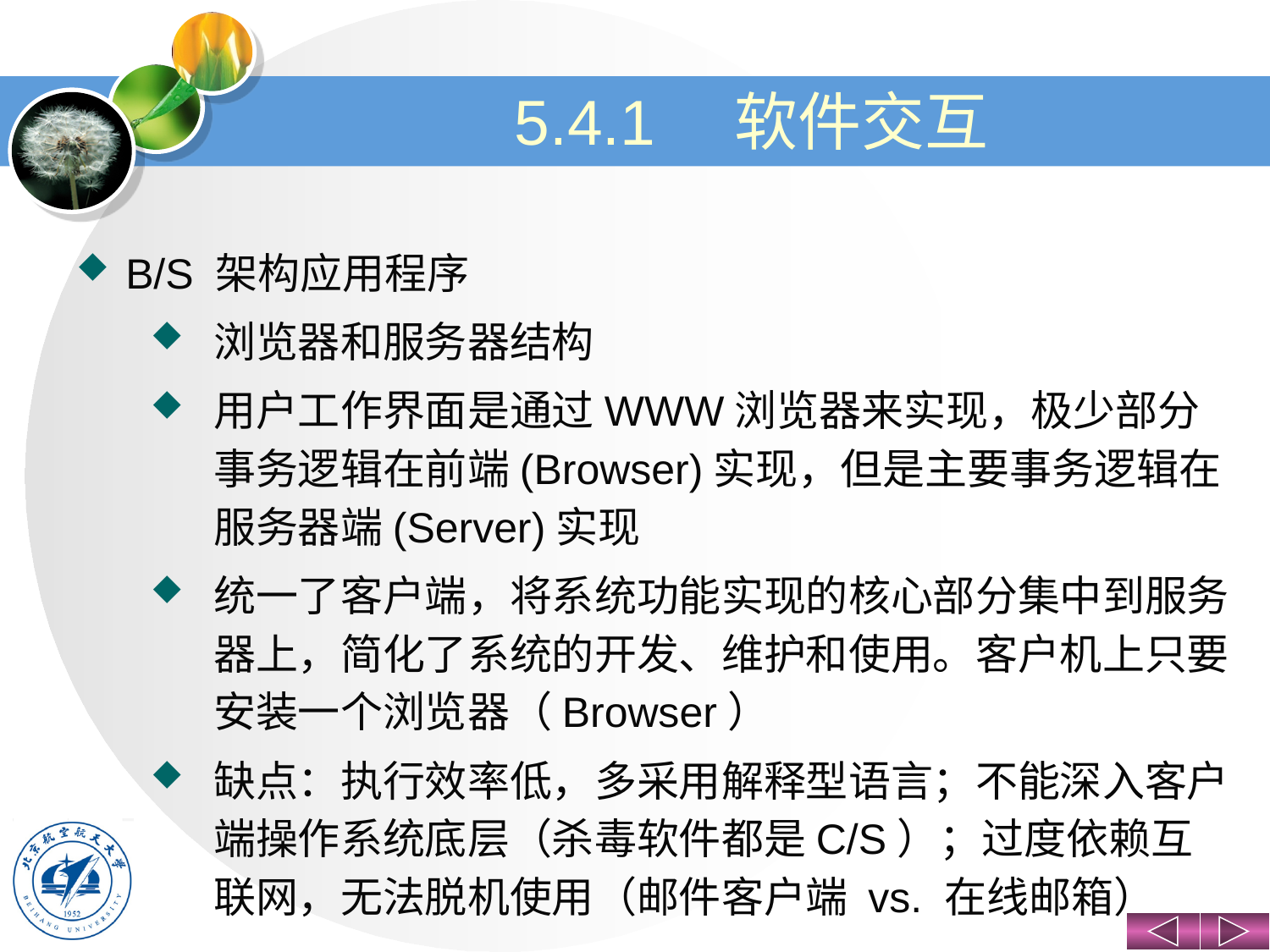

# 5.4.1　软件交互
B/S 架构应用程序
浏览器和服务器结构
用户工作界面是通过WWW浏览器来实现，极少部分事务逻辑在前端(Browser)实现，但是主要事务逻辑在服务器端(Server)实现
统一了客户端，将系统功能实现的核心部分集中到服务器上，简化了系统的开发、维护和使用。客户机上只要安装一个浏览器（Browser）
缺点：执行效率低，多采用解释型语言；不能深入客户端操作系统底层（杀毒软件都是C/S）；过度依赖互联网，无法脱机使用（邮件客户端 vs. 在线邮箱）
84